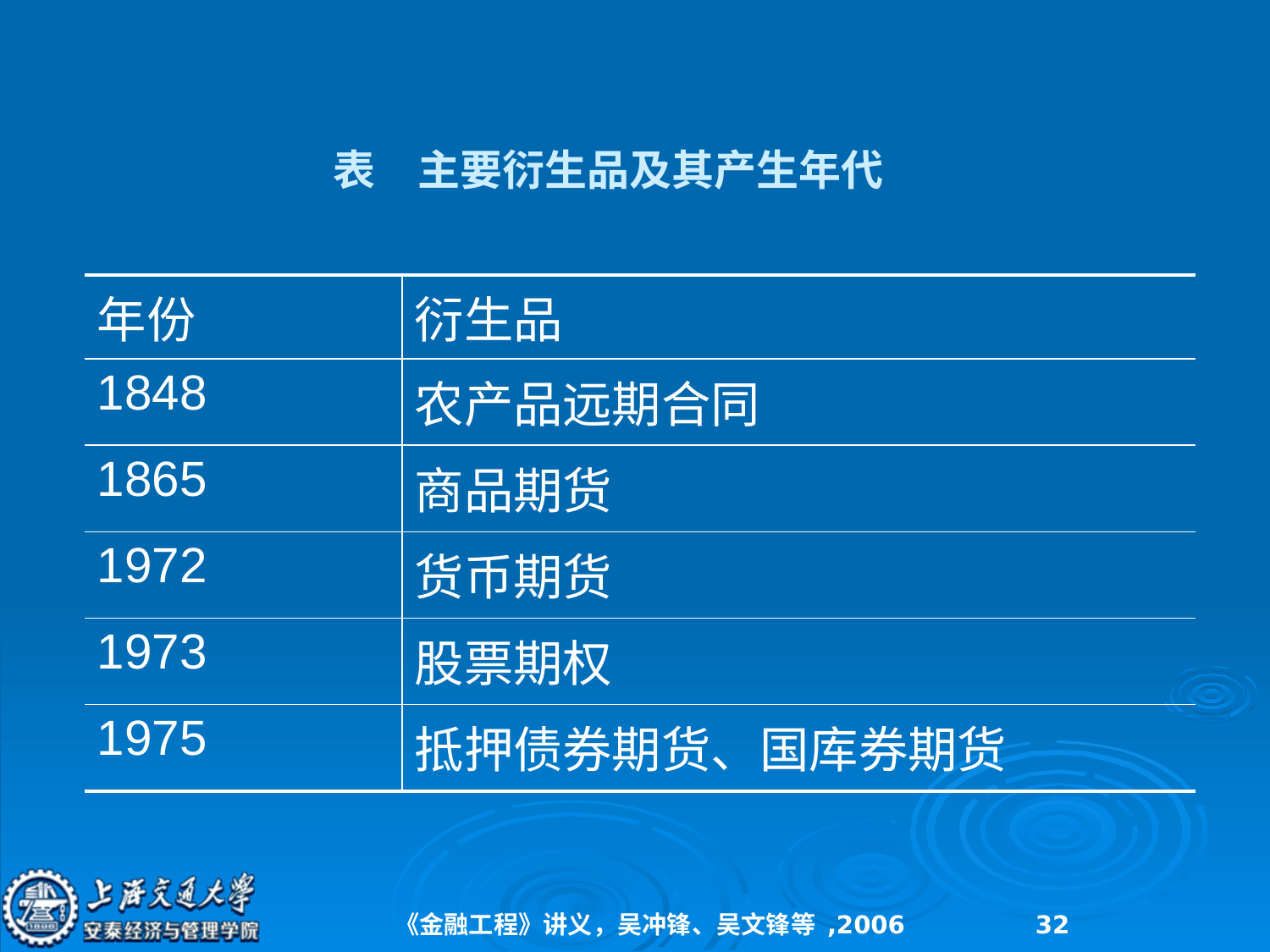

表　主要衍生品及其产生年代
| 年份 | 衍生品 |
| --- | --- |
| 1848 | 农产品远期合同 |
| 1865 | 商品期货 |
| 1972 | 货币期货 |
| 1973 | 股票期权 |
| 1975 | 抵押债券期货、国库券期货 |